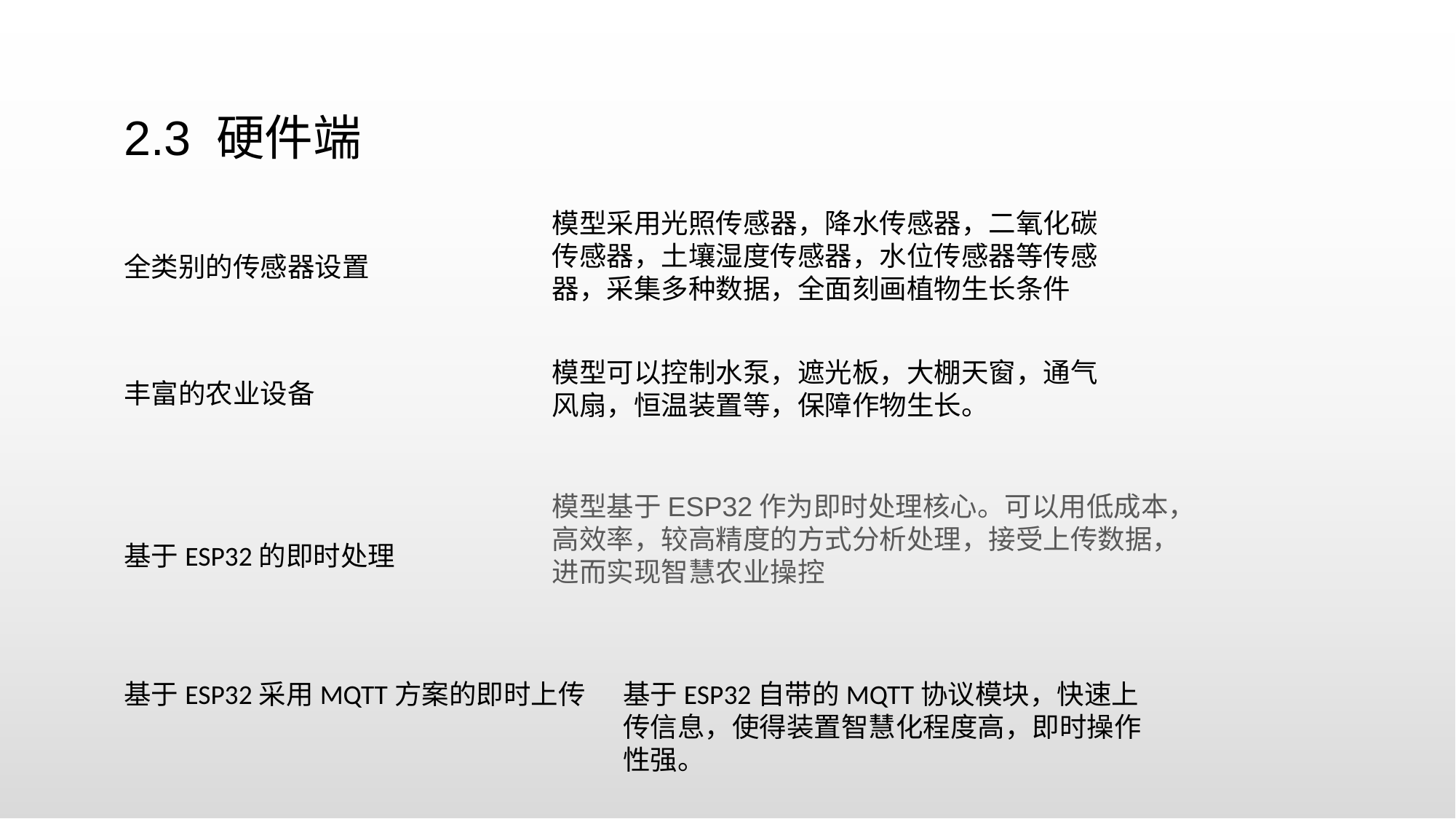

2.3 硬件端
模型采用光照传感器，降水传感器，二氧化碳传感器，土壤湿度传感器，水位传感器等传感器，采集多种数据，全面刻画植物生长条件
全类别的传感器设置
模型可以控制水泵，遮光板，大棚天窗，通气风扇，恒温装置等，保障作物生长。
丰富的农业设备
模型基于ESP32作为即时处理核心。可以用低成本，高效率，较高精度的方式分析处理，接受上传数据，进而实现智慧农业操控
基于ESP32的即时处理
基于ESP32采用MQTT方案的即时上传
基于ESP32自带的MQTT协议模块，快速上传信息，使得装置智慧化程度高，即时操作性强。